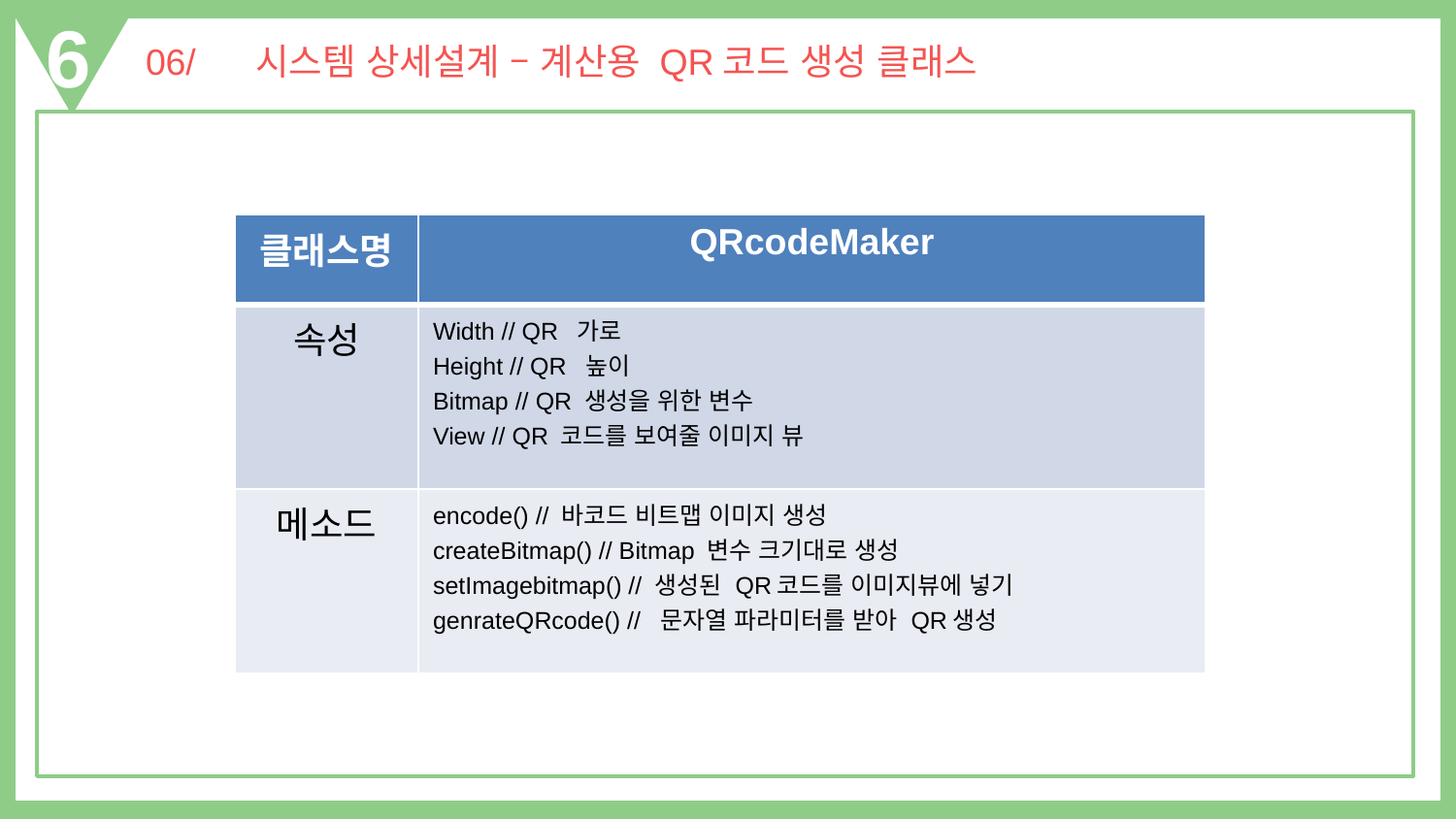

6
06/     시스템 상세설계 – 계산용 QR코드 생성 클래스
| 클래스명 | QRcodeMaker |
| --- | --- |
| 속성 | Width // QR 가로 Height // QR 높이 Bitmap // QR 생성을 위한 변수 View // QR 코드를 보여줄 이미지 뷰 |
| 메소드 | encode() // 바코드 비트맵 이미지 생성 createBitmap() // Bitmap 변수 크기대로 생성 setImagebitmap() // 생성된 QR코드를 이미지뷰에 넣기 genrateQRcode() // 문자열 파라미터를 받아 QR생성 |